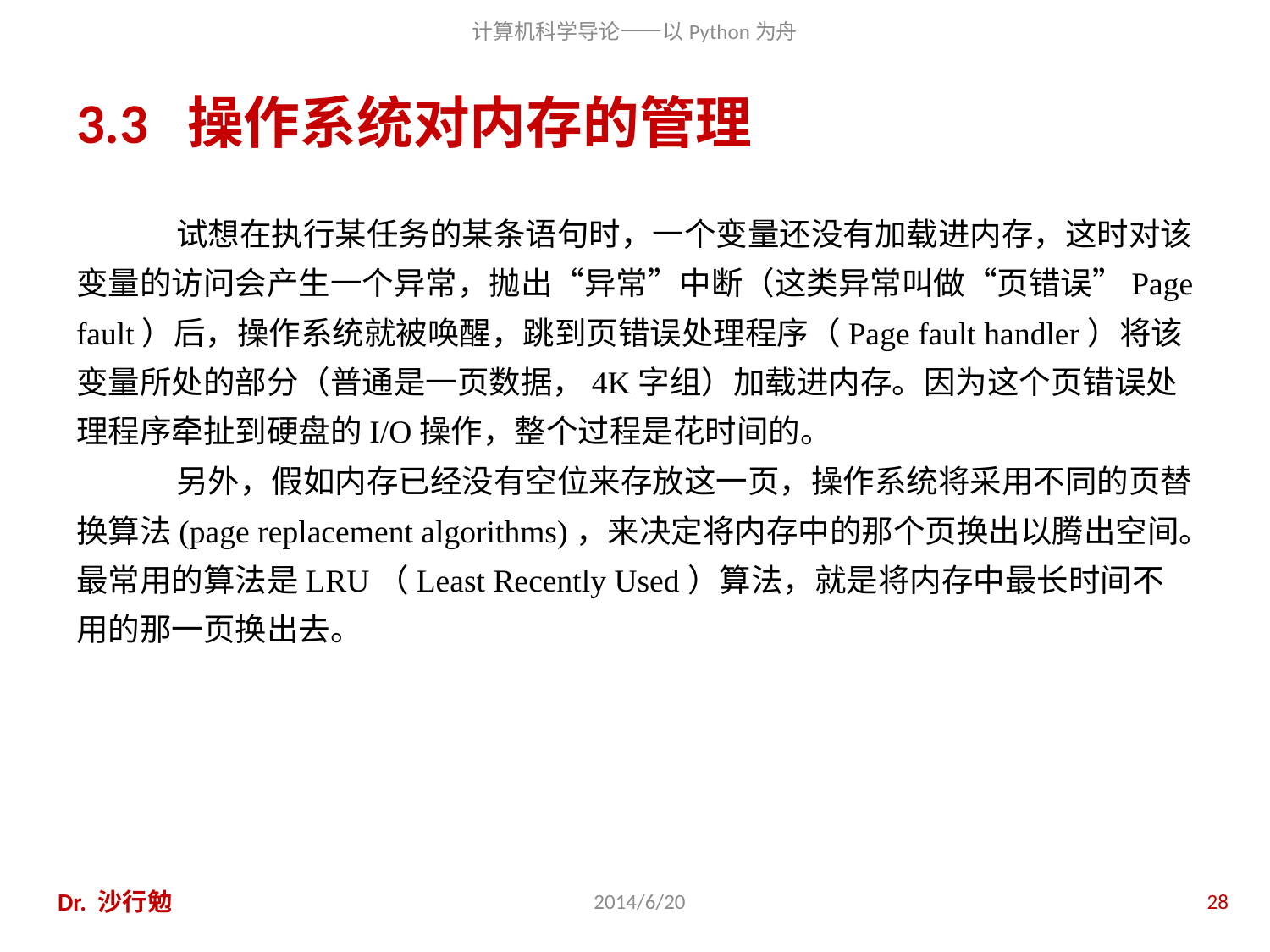

# 3.3  操作系统对内存的管理
试想在执行某任务的某条语句时，一个变量还没有加载进内存，这时对该变量的访问会产生一个异常，抛出“异常”中断（这类异常叫做“页错误”Page fault）后，操作系统就被唤醒，跳到页错误处理程序（Page fault handler）将该变量所处的部分（普通是一页数据，4K字组）加载进内存。因为这个页错误处理程序牵扯到硬盘的I/O操作，整个过程是花时间的。
另外，假如内存已经没有空位来存放这一页，操作系统将采用不同的页替换算法(page replacement algorithms)，来决定将内存中的那个页换出以腾出空间。最常用的算法是LRU（Least Recently Used）算法，就是将内存中最长时间不用的那一页换出去。

Dr. 沙行勉
2014/6/20
28